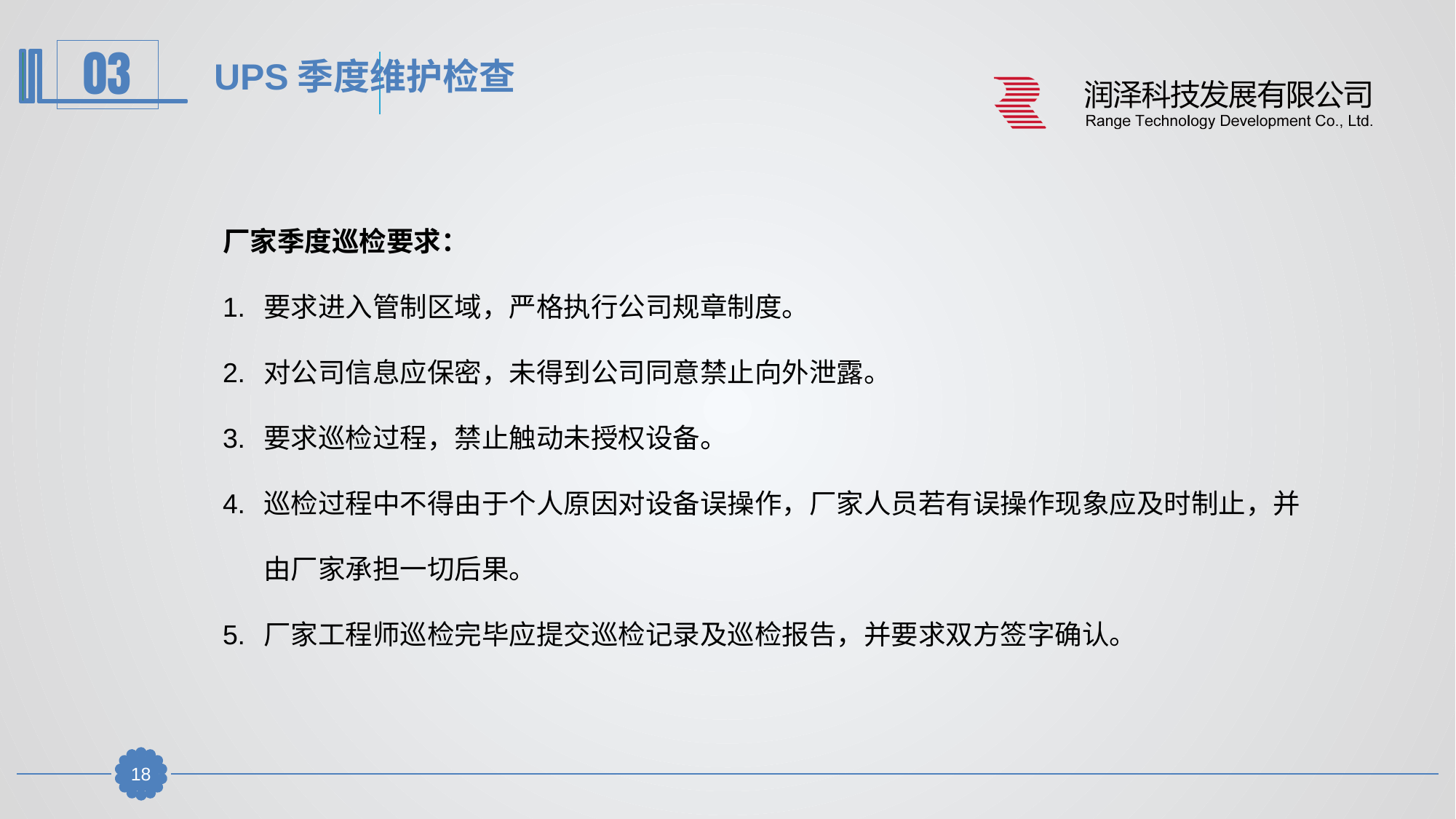

UPS季度维护检查
厂家季度巡检要求：
要求进入管制区域，严格执行公司规章制度。
对公司信息应保密，未得到公司同意禁止向外泄露。
要求巡检过程，禁止触动未授权设备。
巡检过程中不得由于个人原因对设备误操作，厂家人员若有误操作现象应及时制止，并由厂家承担一切后果。
厂家工程师巡检完毕应提交巡检记录及巡检报告，并要求双方签字确认。
18